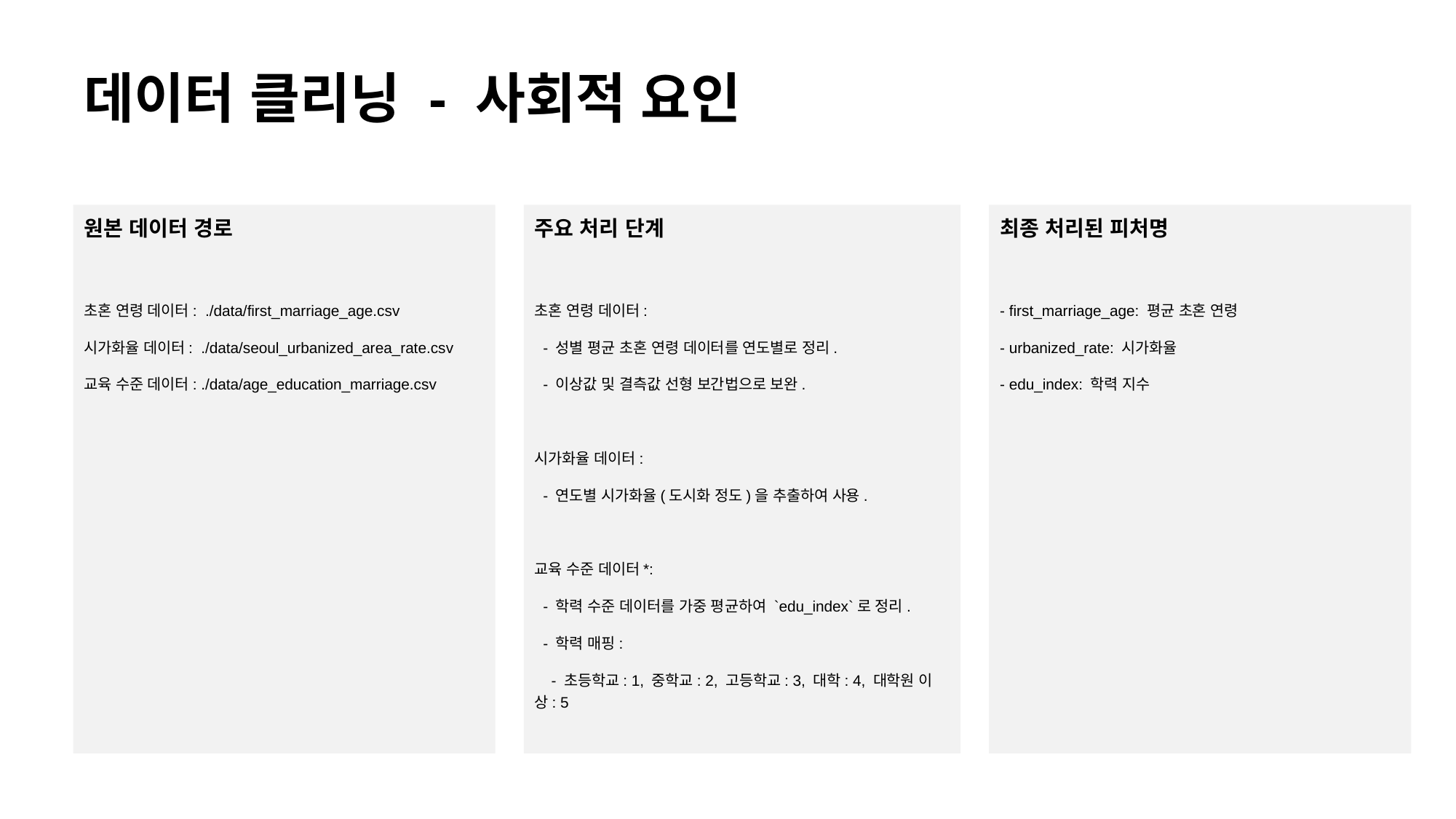

# 데이터 클리닝 - 사회적 요인

원본 데이터 경로

초혼 연령 데이터:  ./data/first_marriage_age.csv
시가화율 데이터:  ./data/seoul_urbanized_area_rate.csv
교육 수준 데이터: ./data/age_education_marriage.csv
주요 처리 단계

초혼 연령 데이터:
  - 성별 평균 초혼 연령 데이터를 연도별로 정리.
  - 이상값 및 결측값 선형 보간법으로 보완.

시가화율 데이터:
  - 연도별 시가화율(도시화 정도)을 추출하여 사용.

교육 수준 데이터*:
  - 학력 수준 데이터를 가중 평균하여 `edu_index`로 정리.
  - 학력 매핑:
    - 초등학교: 1, 중학교: 2, 고등학교: 3, 대학: 4, 대학원 이상: 5
최종 처리된 피처명

- first_marriage_age: 평균 초혼 연령
- urbanized_rate: 시가화율
- edu_index: 학력 지수